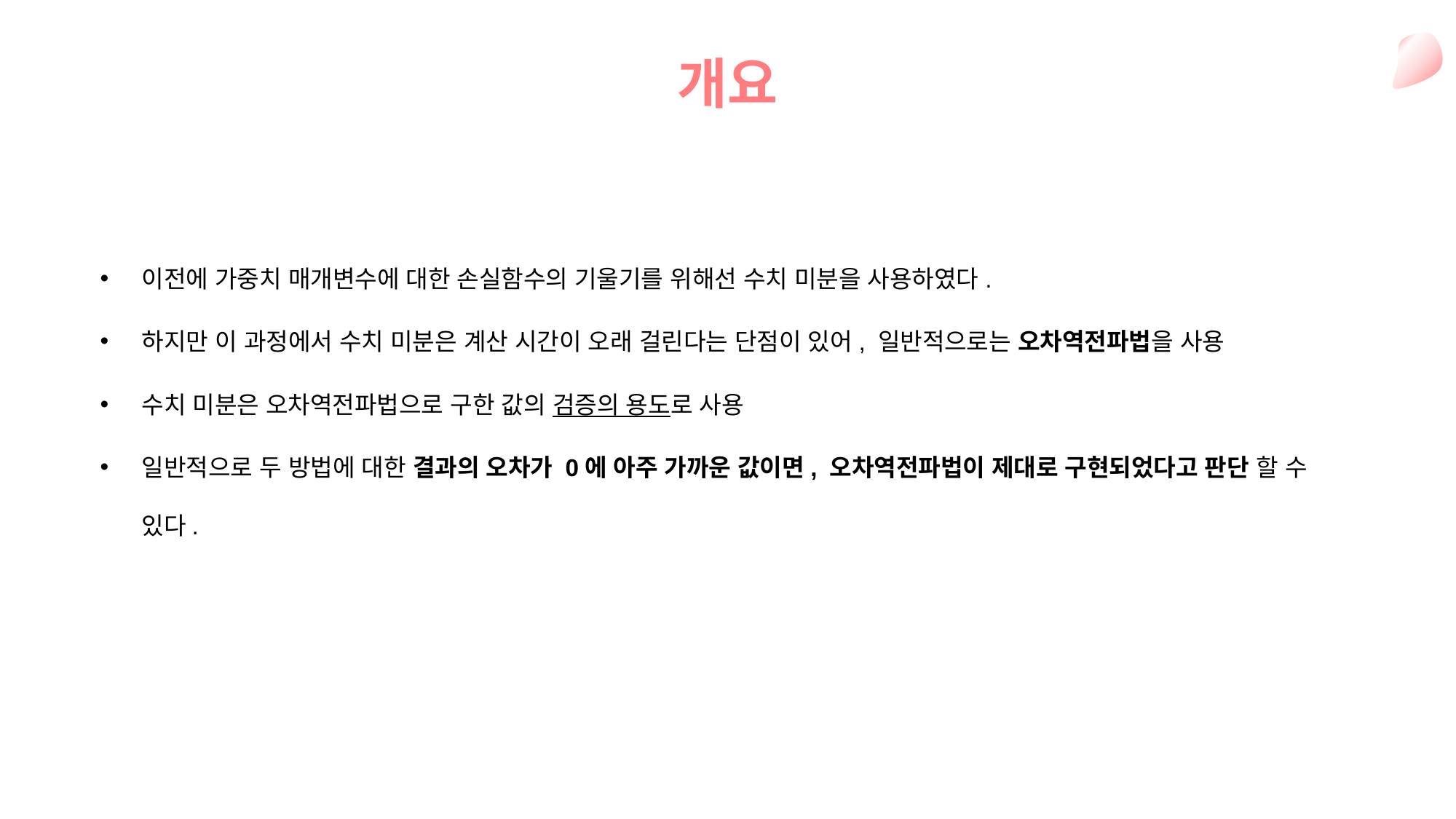

개요
이전에 가중치 매개변수에 대한 손실함수의 기울기를 위해선 수치 미분을 사용하였다.
하지만 이 과정에서 수치 미분은 계산 시간이 오래 걸린다는 단점이 있어, 일반적으로는 오차역전파법을 사용
수치 미분은 오차역전파법으로 구한 값의 검증의 용도로 사용
일반적으로 두 방법에 대한 결과의 오차가 0에 아주 가까운 값이면, 오차역전파법이 제대로 구현되었다고 판단 할 수 있다.